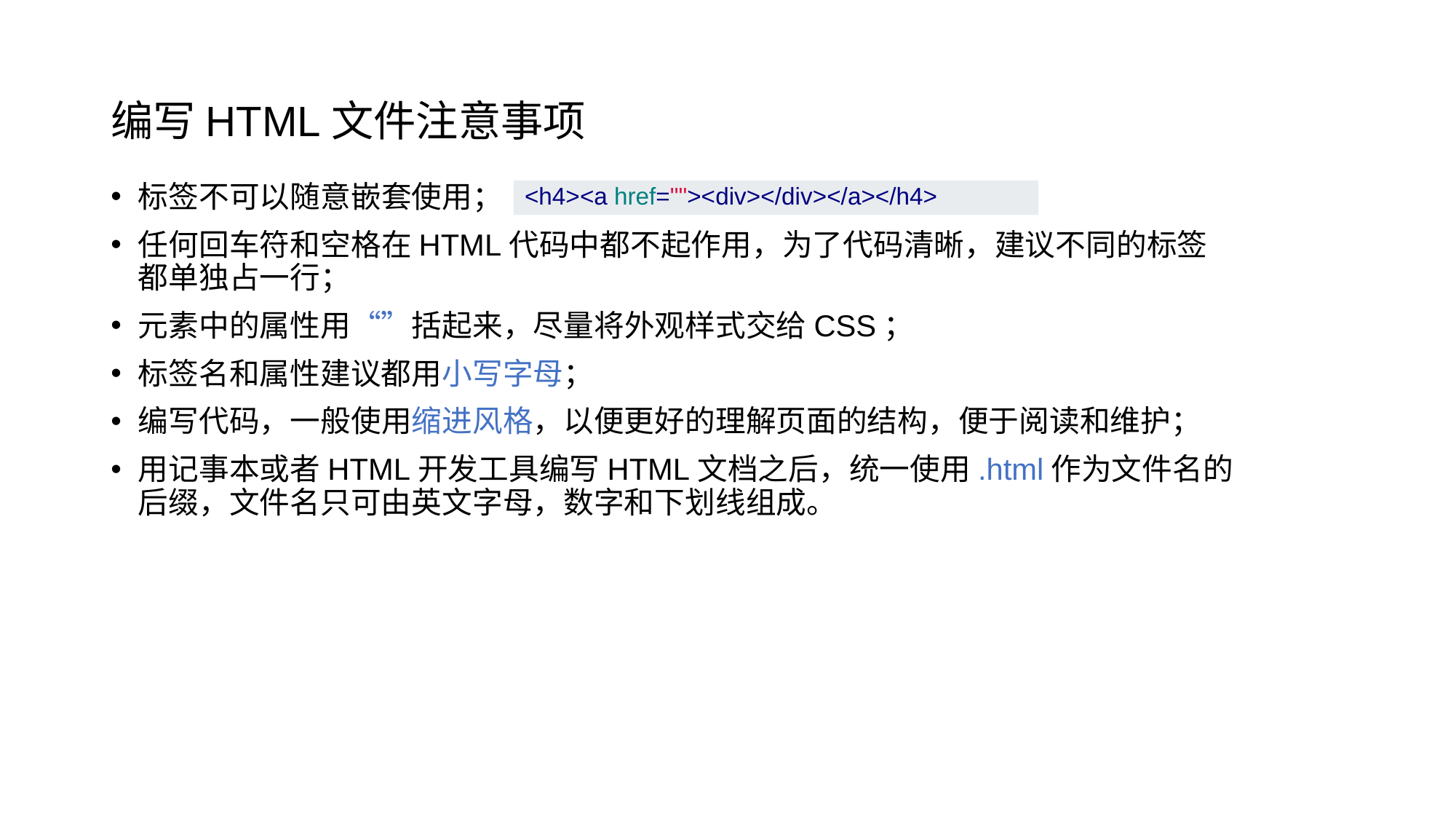

# 编写HTML文件注意事项
标签不可以随意嵌套使用；
任何回车符和空格在HTML代码中都不起作用，为了代码清晰，建议不同的标签都单独占一行；
元素中的属性用“”括起来，尽量将外观样式交给CSS；
标签名和属性建议都用小写字母；
编写代码，一般使用缩进风格，以便更好的理解页面的结构，便于阅读和维护；
用记事本或者HTML开发工具编写HTML文档之后，统一使用.html作为文件名的后缀，文件名只可由英文字母，数字和下划线组成。
<h4><a href=""><div></div></a></h4>